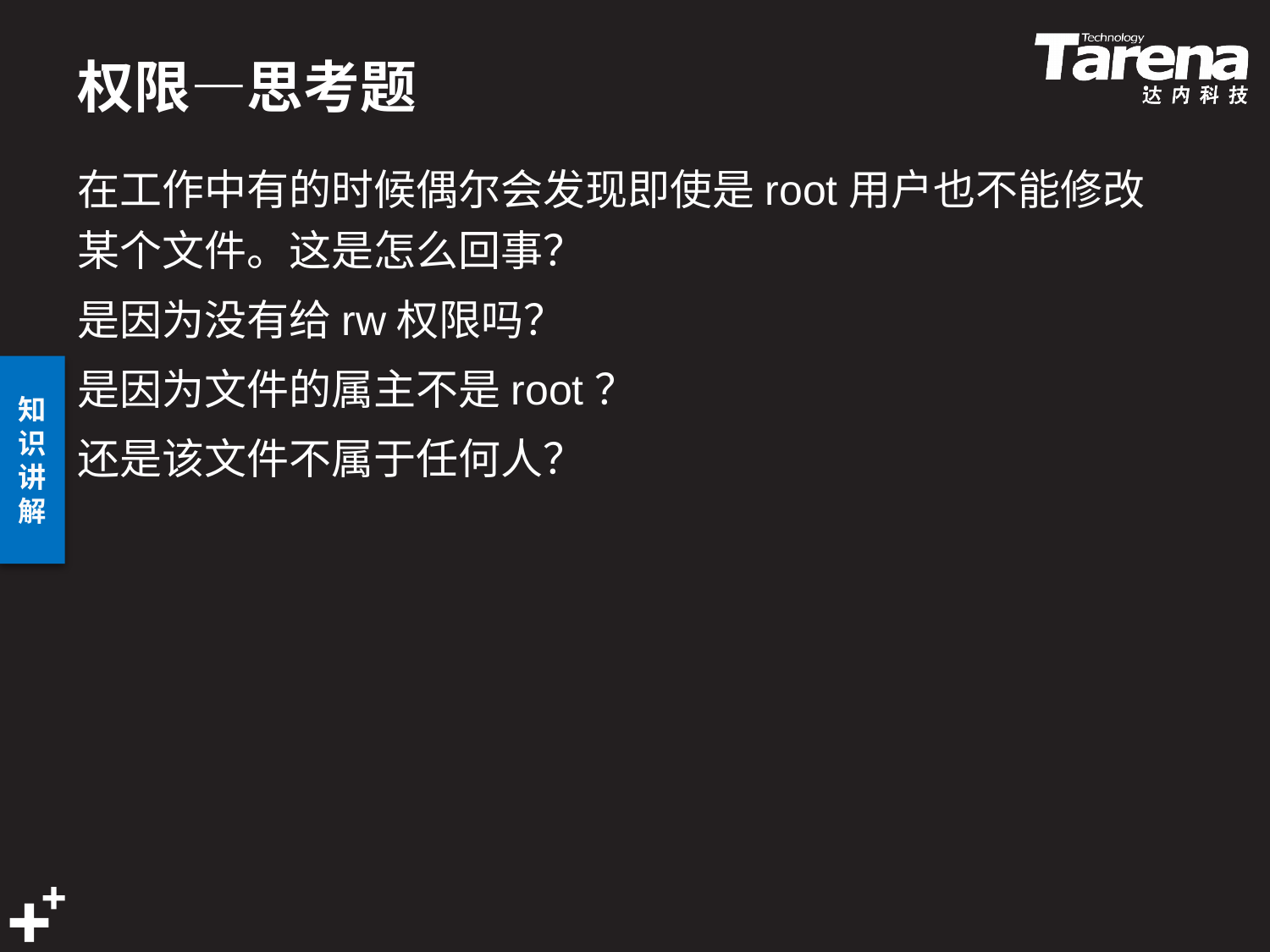

# 权限—思考题
在工作中有的时候偶尔会发现即使是root用户也不能修改某个文件。这是怎么回事？
是因为没有给rw权限吗？
是因为文件的属主不是root？
还是该文件不属于任何人？